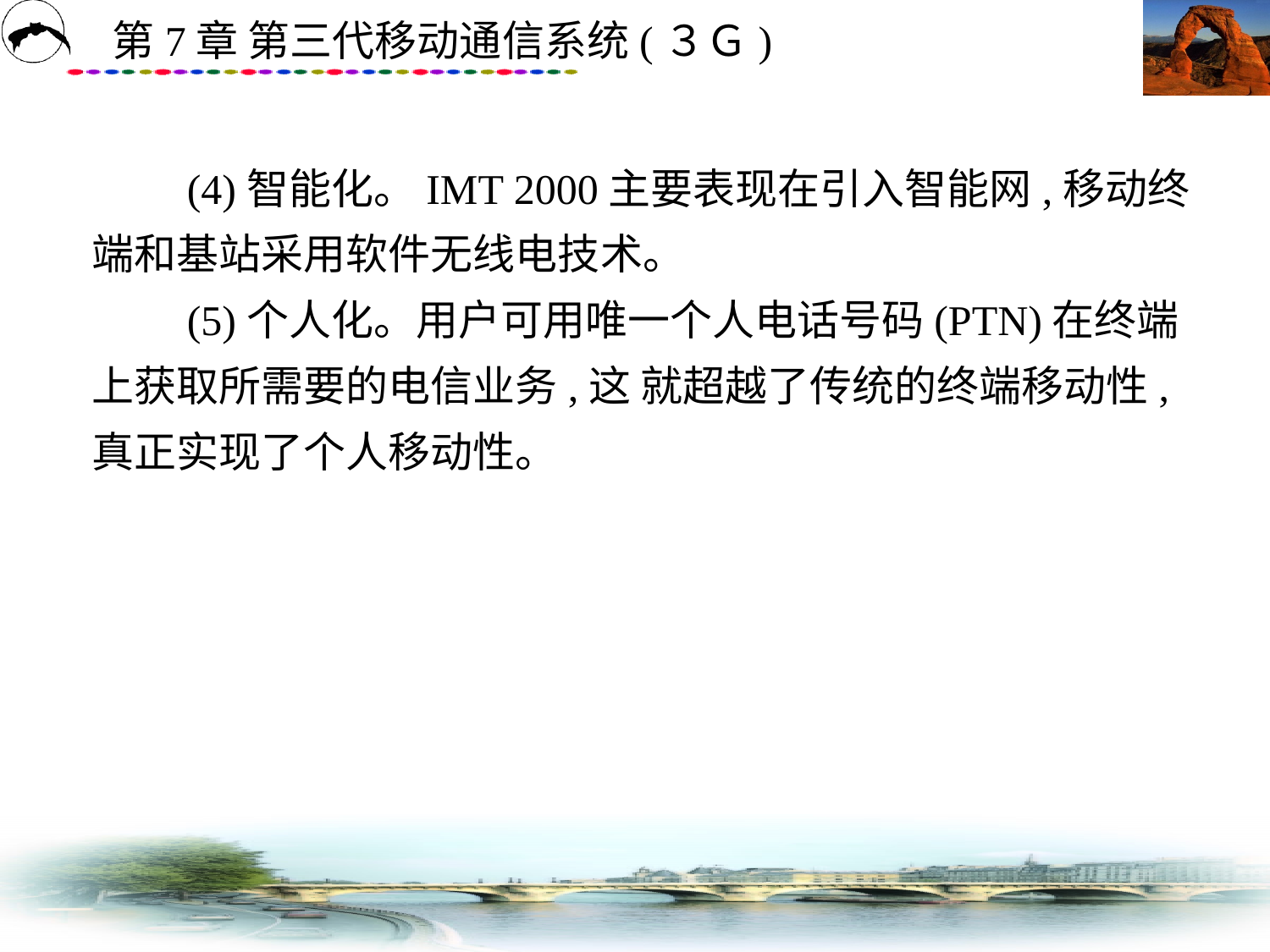

# (4)智能化。IMT 2000主要表现在引入智能网,移动终端和基站采用软件无线电技术。 　　(5)个人化。用户可用唯一个人电话号码(PTN)在终端上获取所需要的电信业务,这 就超越了传统的终端移动性,真正实现了个人移动性。